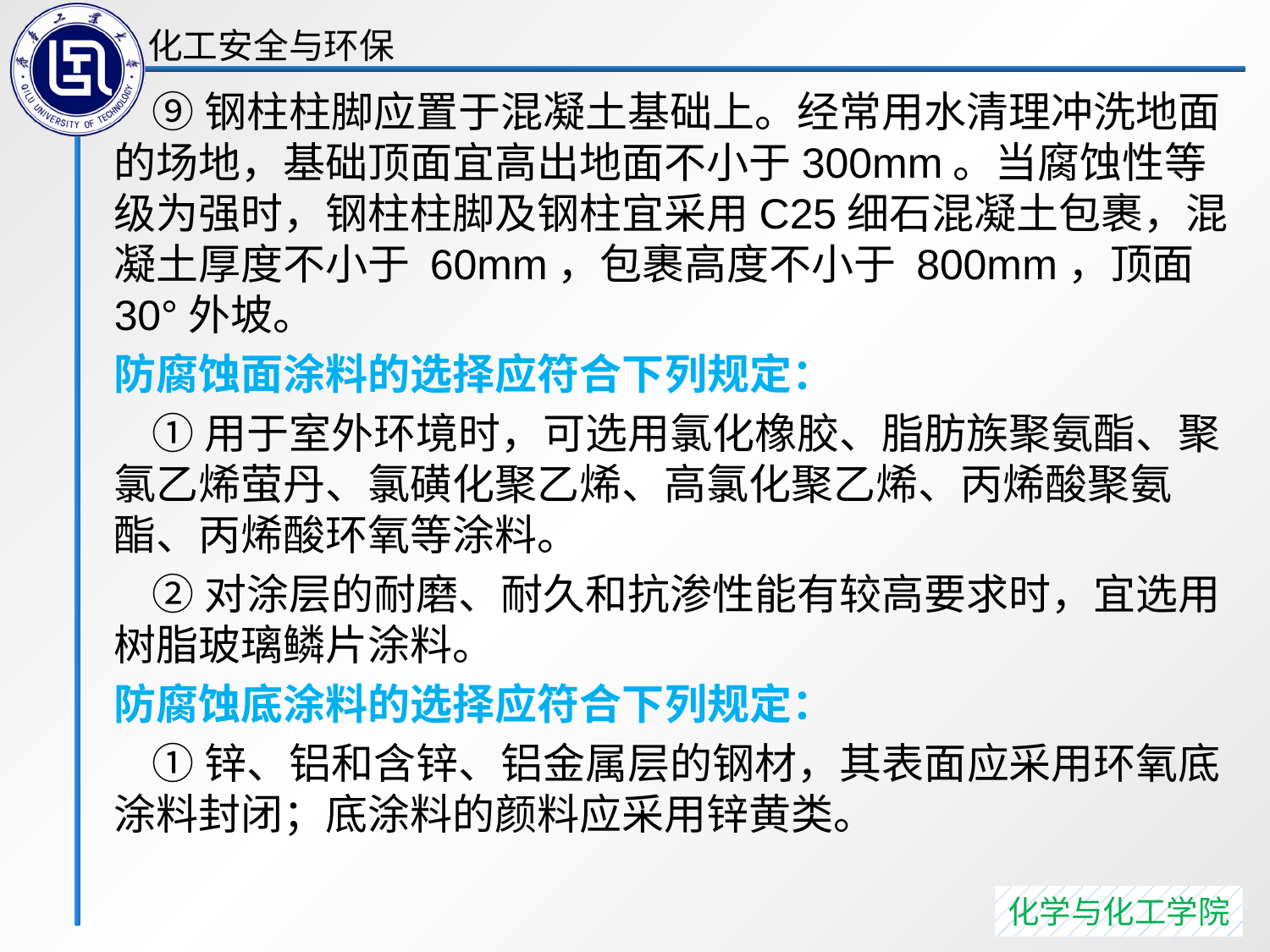

⑨钢柱柱脚应置于混凝土基础上。经常用水清理冲洗地面的场地，基础顶面宜高出地面不小于300mm。当腐蚀性等级为强时，钢柱柱脚及钢柱宜采用C25细石混凝土包裹，混凝土厚度不小于 60mm，包裹高度不小于 800mm，顶面30°外坡。
防腐蚀面涂料的选择应符合下列规定：
    ①用于室外环境时，可选用氯化橡胶、脂肪族聚氨酯、聚氯乙烯萤丹、氯磺化聚乙烯、高氯化聚乙烯、丙烯酸聚氨酯、丙烯酸环氧等涂料。
    ②对涂层的耐磨、耐久和抗渗性能有较高要求时，宜选用树脂玻璃鳞片涂料。
防腐蚀底涂料的选择应符合下列规定：
    ①锌、铝和含锌、铝金属层的钢材，其表面应采用环氧底涂料封闭；底涂料的颜料应采用锌黄类。